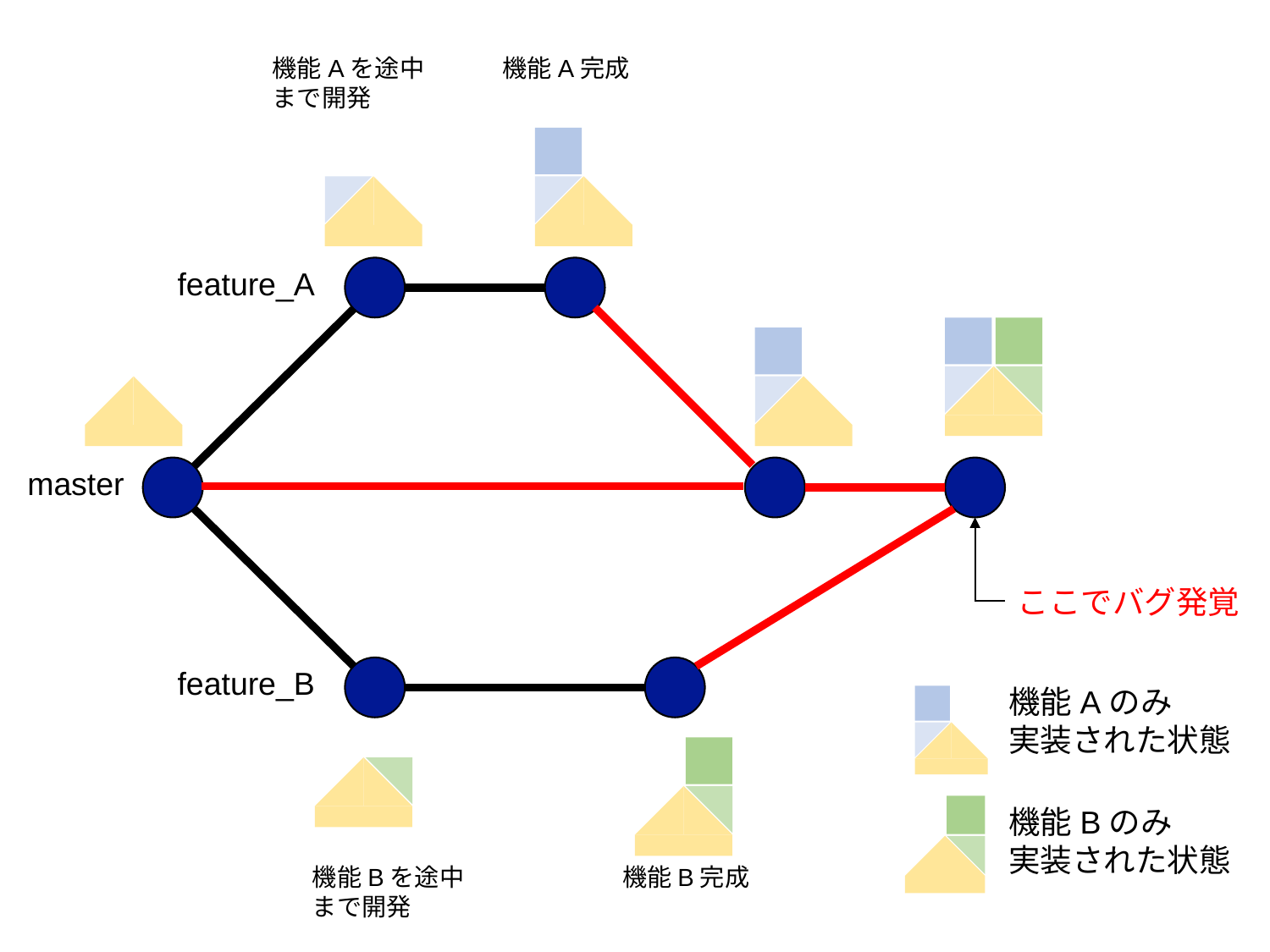

機能Aを途中
まで開発
機能A完成

feature_A

master

ここでバグ発覚
feature_B

機能Aのみ
実装された状態

機能Bのみ
実装された状態
機能Bを途中
まで開発
機能B完成